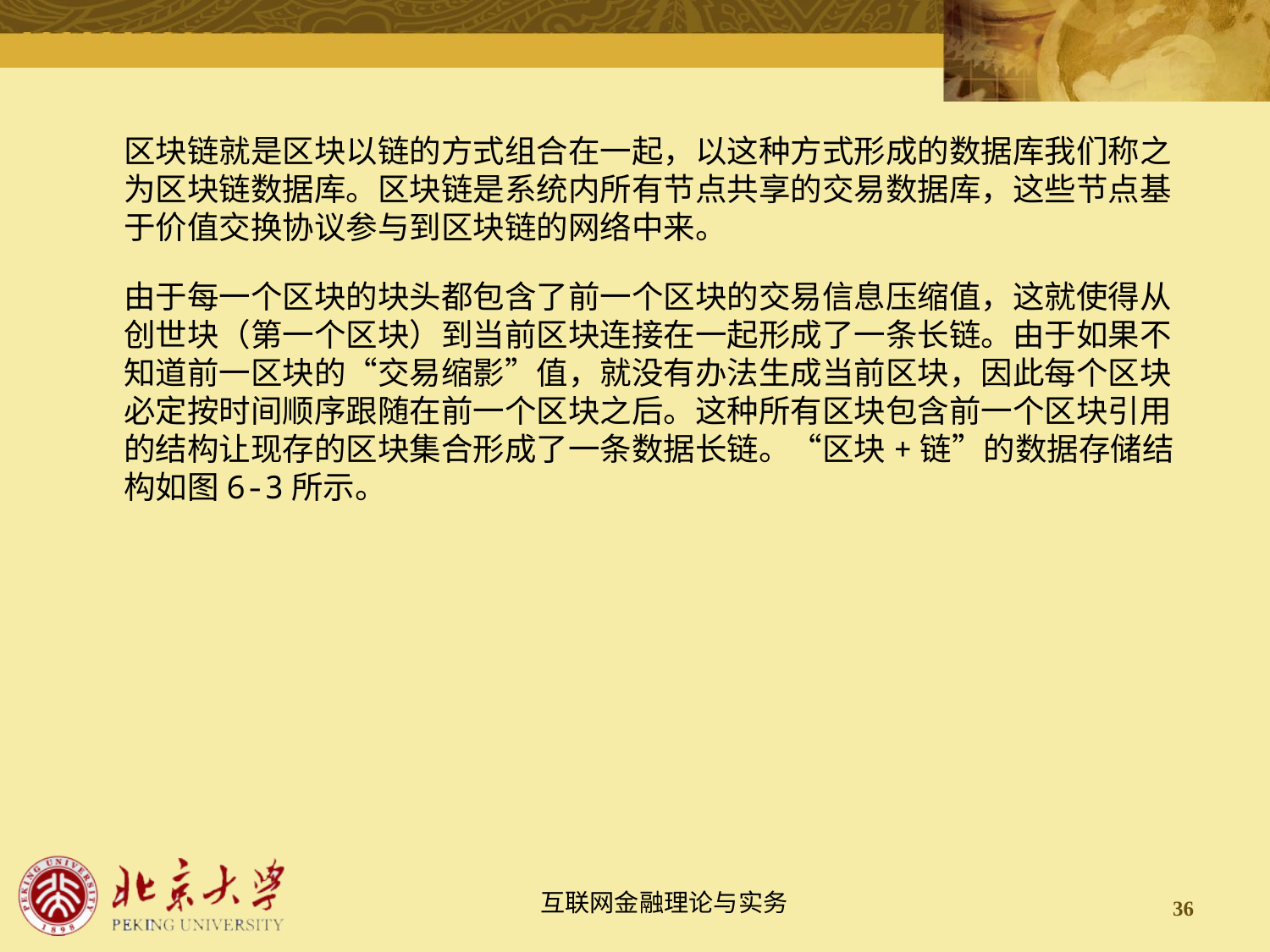

区块链就是区块以链的方式组合在一起，以这种方式形成的数据库我们称之为区块链数据库。区块链是系统内所有节点共享的交易数据库，这些节点基于价值交换协议参与到区块链的网络中来。
由于每一个区块的块头都包含了前一个区块的交易信息压缩值，这就使得从创世块（第一个区块）到当前区块连接在一起形成了一条长链。由于如果不知道前一区块的“交易缩影”值，就没有办法生成当前区块，因此每个区块必定按时间顺序跟随在前一个区块之后。这种所有区块包含前一个区块引用的结构让现存的区块集合形成了一条数据长链。“区块+链”的数据存储结构如图6-3所示。

36